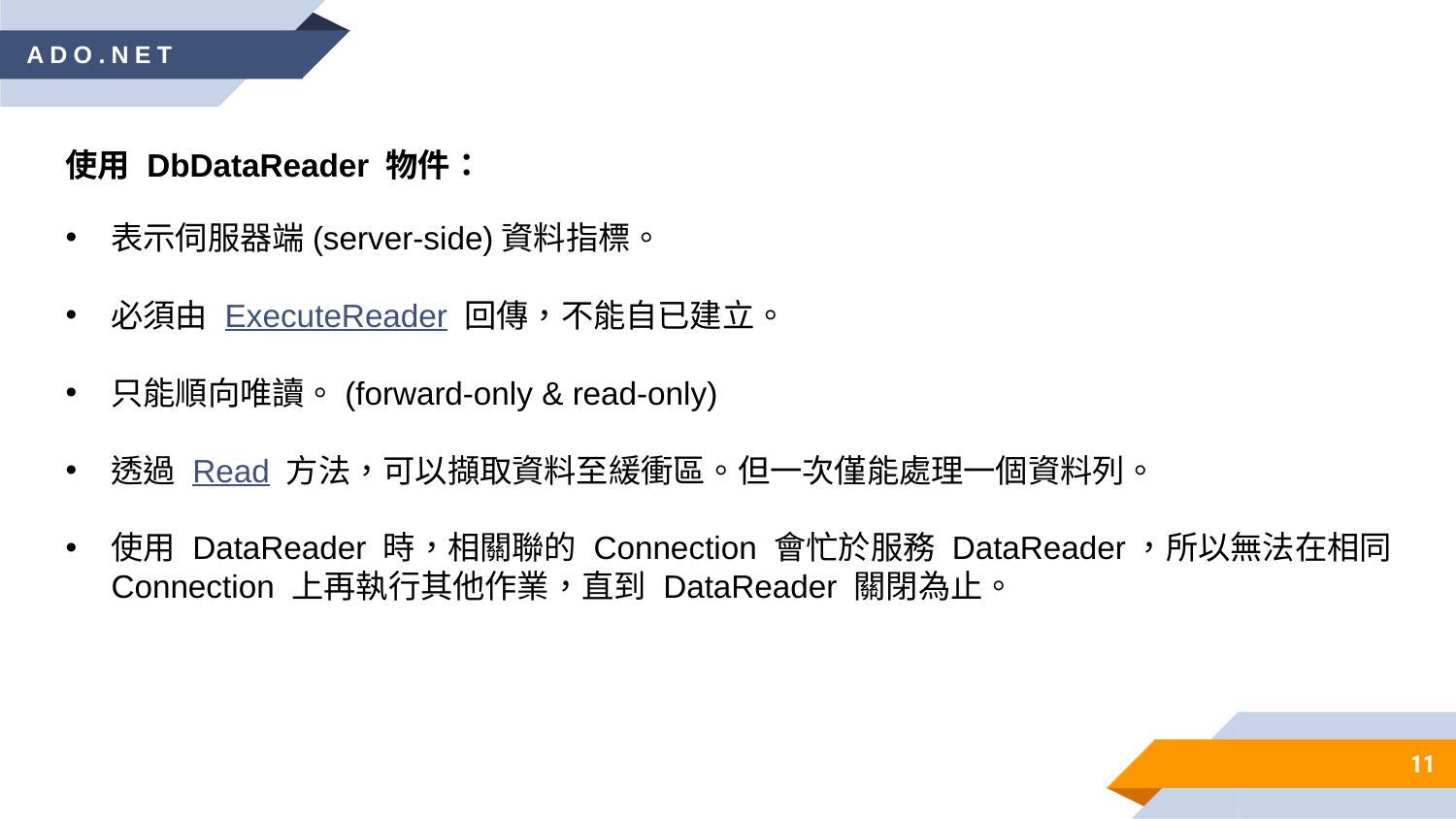

ADO.NET
使用 DbDataReader 物件：

表示伺服器端(server-side)資料指標。

必須由 ExecuteReader 回傳，不能自已建立。

只能順向唯讀。(forward-only & read-only)

透過 Read 方法，可以擷取資料至緩衝區。但一次僅能處理一個資料列。

使用 DataReader 時，相關聯的 Connection 會忙於服務 DataReader，所以無法在相同 Connection 上再執行其他作業，直到 DataReader 關閉為止。
11